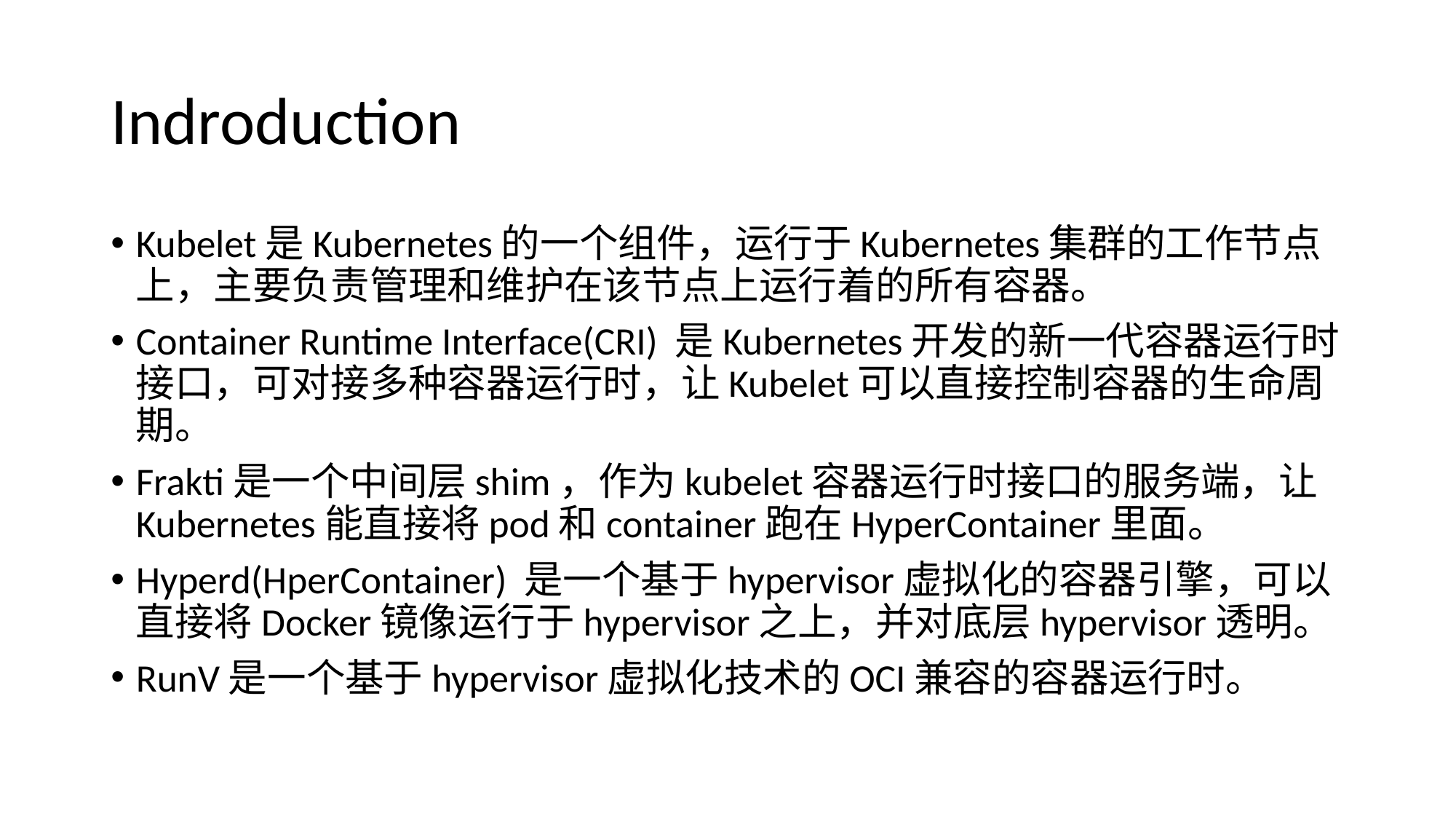

# Indroduction
Kubelet是Kubernetes的一个组件，运行于Kubernetes集群的工作节点上，主要负责管理和维护在该节点上运行着的所有容器。
Container Runtime Interface(CRI) 是Kubernetes开发的新一代容器运行时接口，可对接多种容器运行时，让Kubelet可以直接控制容器的生命周期。
Frakti是一个中间层shim，作为kubelet容器运行时接口的服务端，让Kubernetes能直接将pod和container跑在HyperContainer里面。
Hyperd(HperContainer) 是一个基于hypervisor虚拟化的容器引擎，可以直接将Docker镜像运行于hypervisor之上，并对底层hypervisor透明。
RunV是一个基于hypervisor虚拟化技术的OCI兼容的容器运行时。